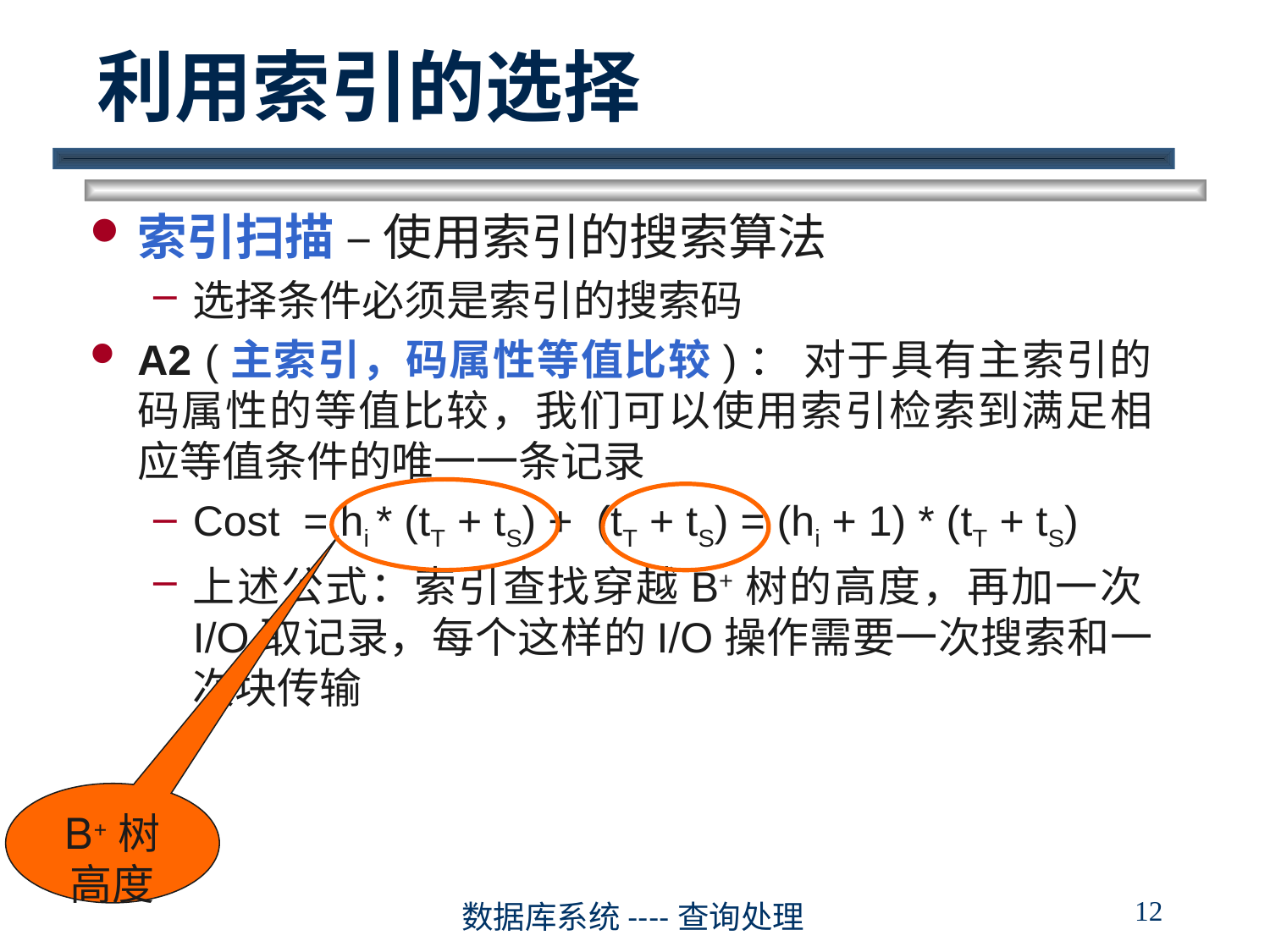

# 利用索引的选择
索引扫描 – 使用索引的搜索算法
选择条件必须是索引的搜索码
A2 (主索引，码属性等值比较)： 对于具有主索引的码属性的等值比较，我们可以使用索引检索到满足相应等值条件的唯一一条记录
Cost  = hi * (tT + tS) +  (tT + tS) = (hi + 1) * (tT + tS)
上述公式：索引查找穿越B+树的高度，再加一次I/O取记录，每个这样的I/O操作需要一次搜索和一次块传输

B+树高度
12
数据库系统----查询处理